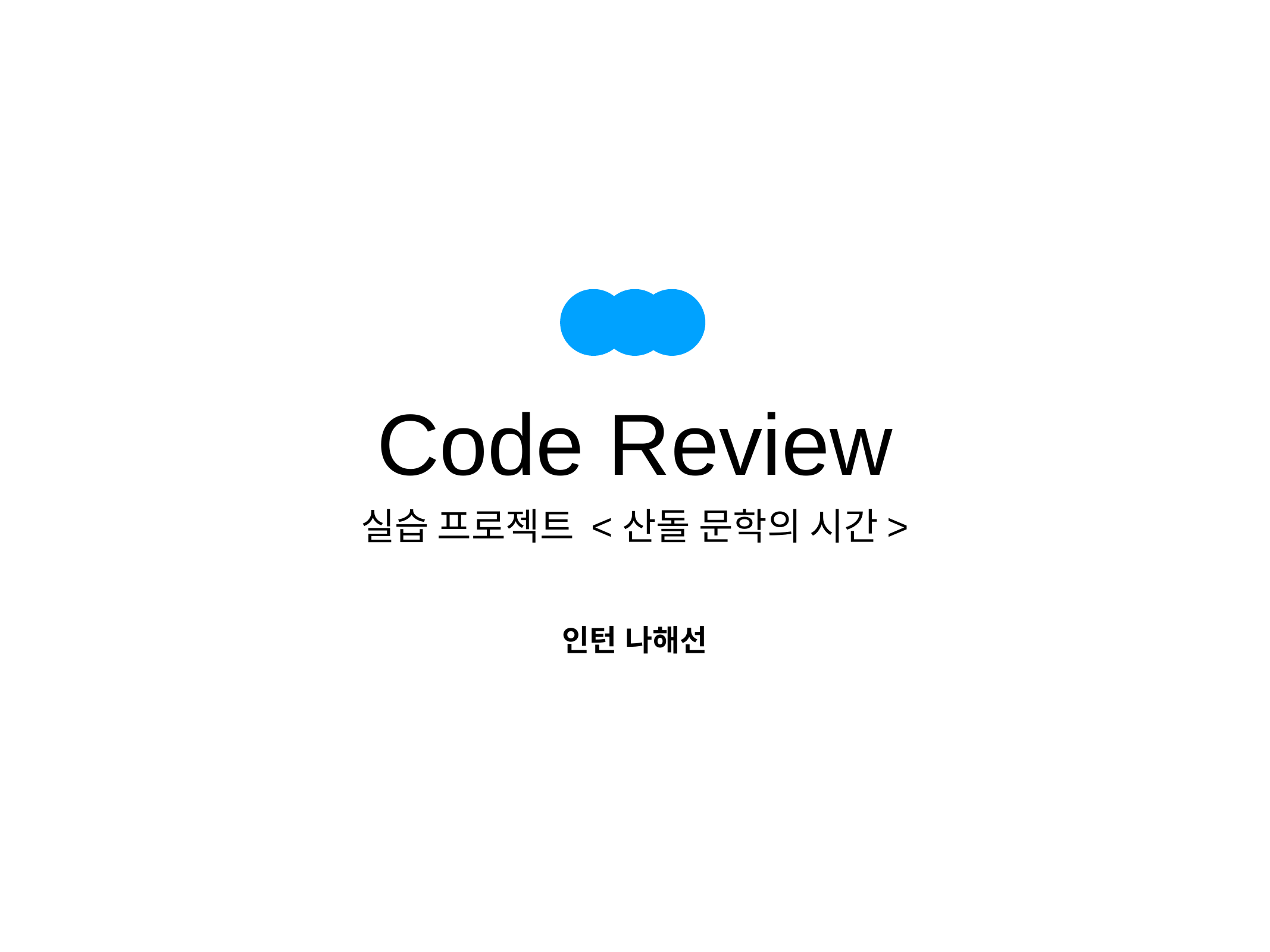

Code Review
실습 프로젝트 <산돌 문학의 시간>
인턴 나해선